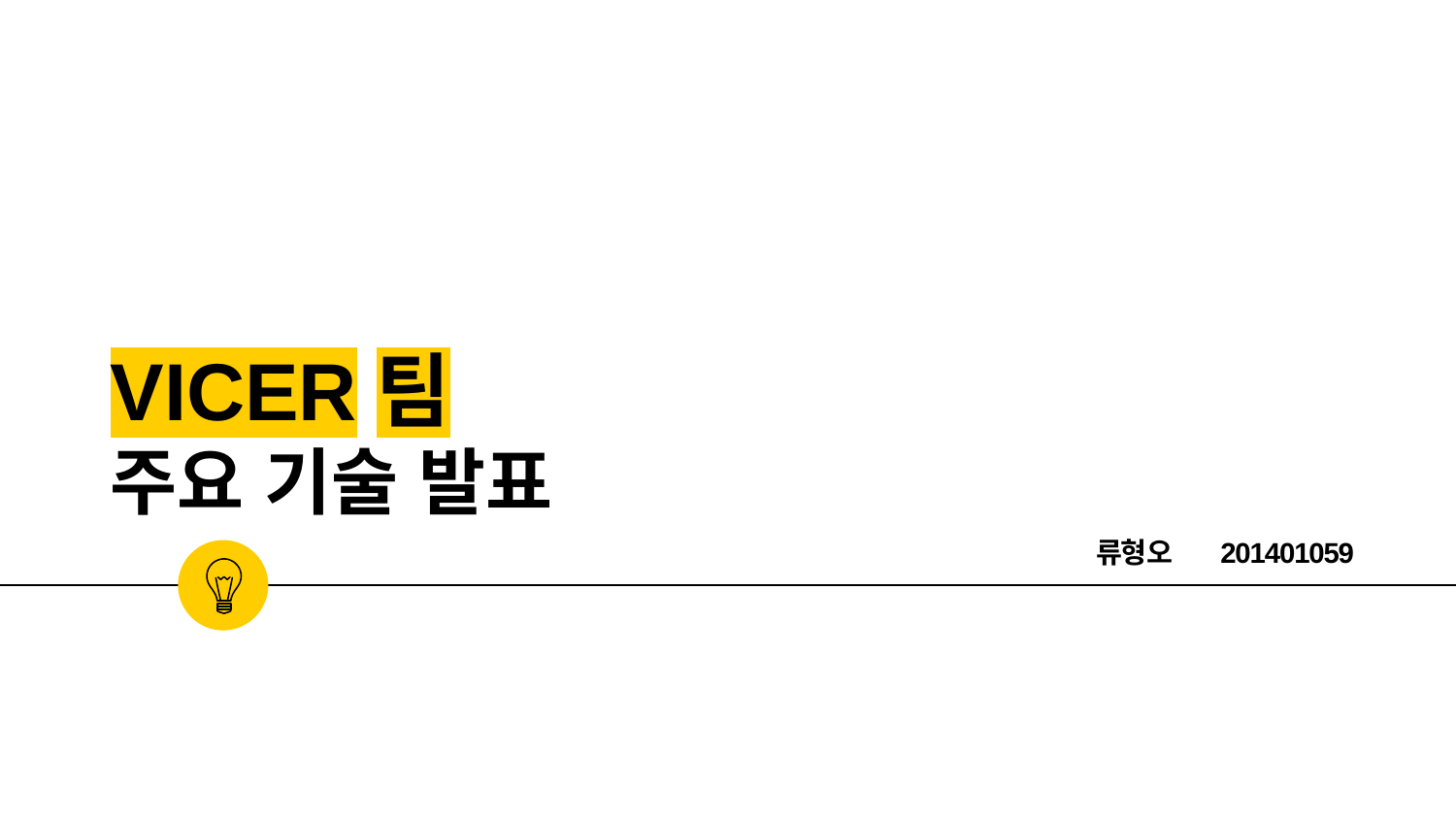

# VICER팀 주요 기술 발표
류형오      201401059